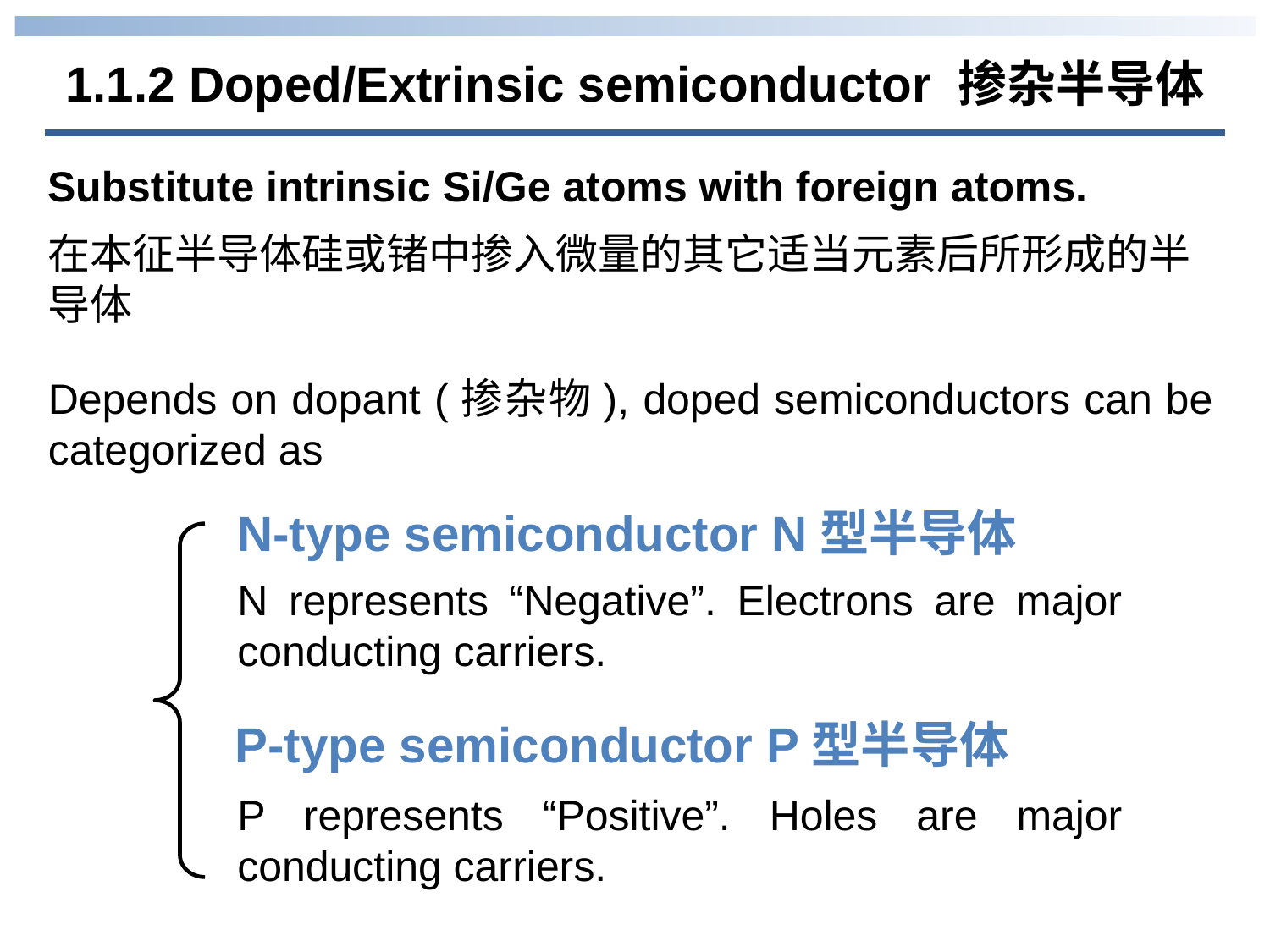

1.1.2 Doped/Extrinsic semiconductor 掺杂半导体

Substitute intrinsic Si/Ge atoms with foreign atoms.
在本征半导体硅或锗中掺入微量的其它适当元素后所形成的半导体
Depends on dopant (掺杂物), doped semiconductors can be categorized as
N-type semiconductor N型半导体

P-type semiconductor P型半导体
N represents “Negative”. Electrons are major conducting carriers.
P represents “Positive”. Holes are major conducting carriers.